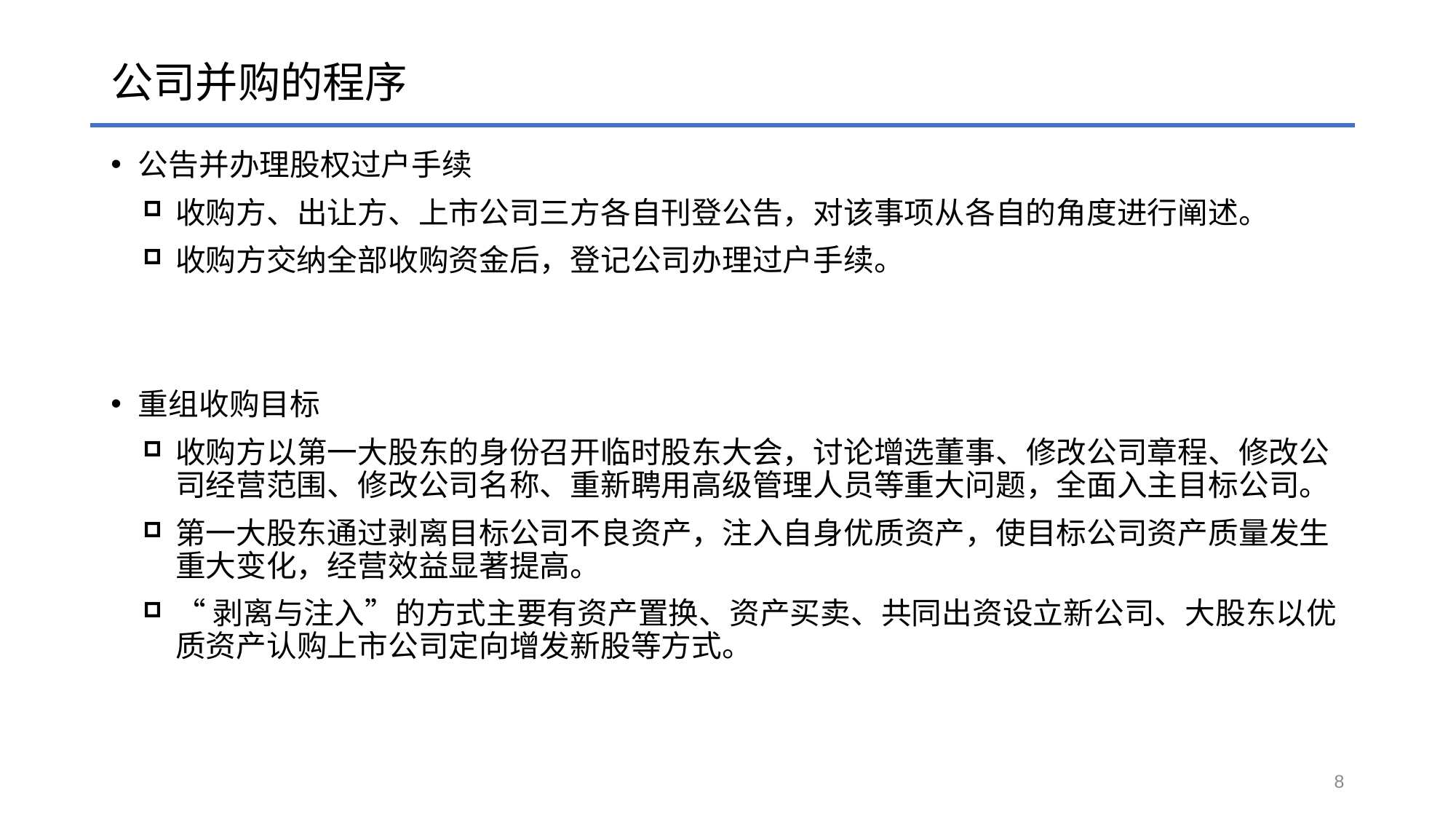

# 公司并购的程序
公告并办理股权过户手续
收购方、出让方、上市公司三方各自刊登公告，对该事项从各自的角度进行阐述。
收购方交纳全部收购资金后，登记公司办理过户手续。

重组收购目标
收购方以第一大股东的身份召开临时股东大会，讨论增选董事、修改公司章程、修改公司经营范围、修改公司名称、重新聘用高级管理人员等重大问题，全面入主目标公司。
第一大股东通过剥离目标公司不良资产，注入自身优质资产，使目标公司资产质量发生重大变化，经营效益显著提高。
“剥离与注入”的方式主要有资产置换、资产买卖、共同出资设立新公司、大股东以优质资产认购上市公司定向增发新股等方式。
8